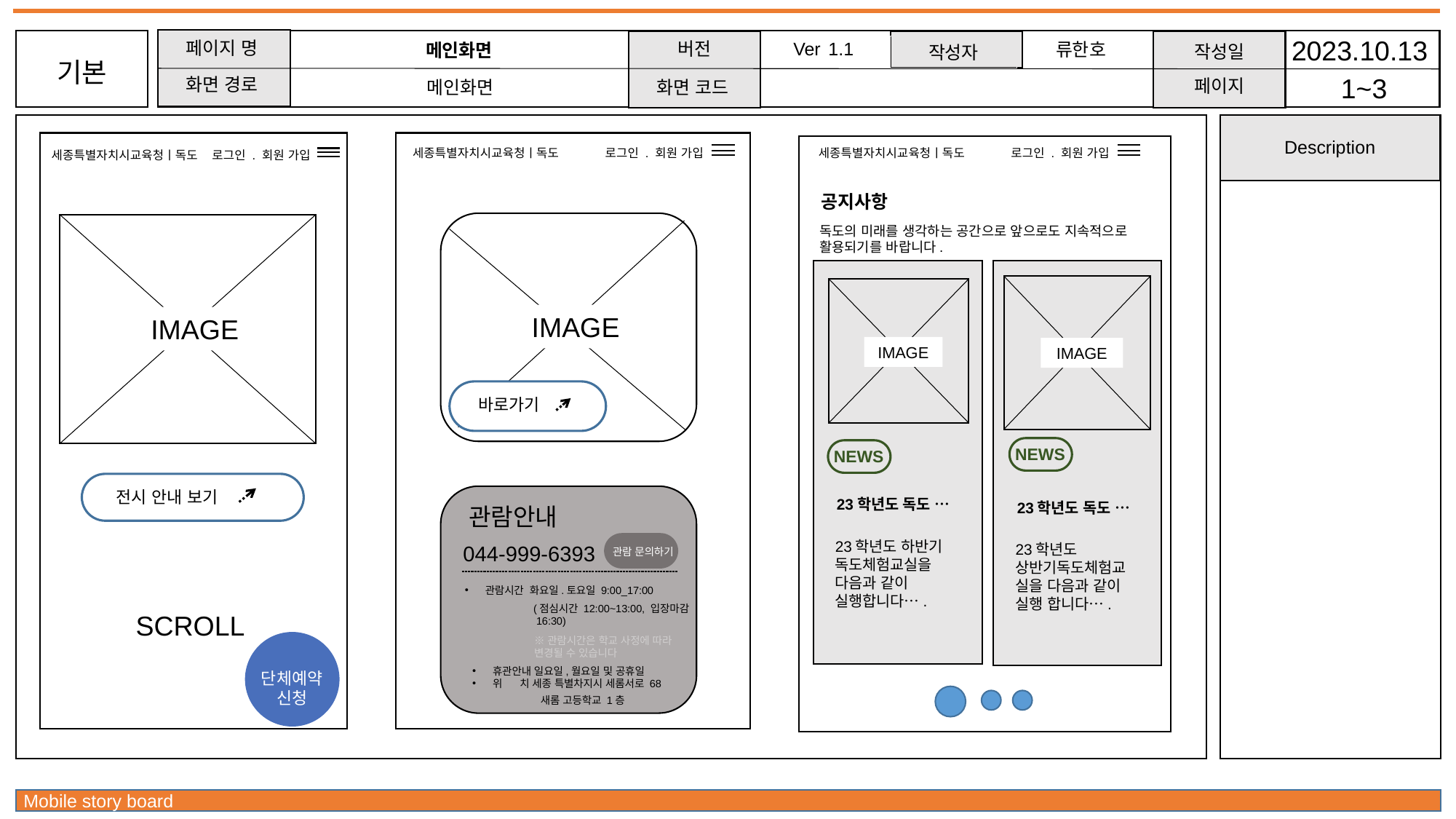

Ver 1.1
2023.10.13

페이지 명

버전
류한호
메인화면
작성일
작성자
기본
1~3
화면 경로
페이지
메인화면
화면 코드

Description

로그인 . 회원 가입
로그인 . 회원 가입
세종특별자치시교육청ㅣ독도
세종특별자치시교육청ㅣ독도
로그인 . 회원 가입
세종특별자치시교육청ㅣ독도
공지사항

독도의 미래를 생각하는 공간으로 앞으로도 지속적으로 활용되기를 바랍니다.

IMAGE

IMAGE
IMAGE
IMAGE

바로가기

NEWS

NEWS

전시 안내 보기

23학년도 독도 …
23학년도 독도 …
관람안내
23학년도 하반기 독도체험교실을
다음과 같이 실행합니다….

044-999-6393
23학년도 상반기독도체험교실을 다음과 같이 실행 합니다….
관람 문의하기
관람시간  화요일.토요일 9:00_17:00
(점심시간 12:00~13:00, 입장마감
 16:30)
SCROLL
※관람시간은 학교 사정에 따라
변경될 수 있습니다

휴관안내 일요일,월요일 및 공휴일
위      치 세종 특별차지시 세롬서로 68
단체예약
신청

새롬 고등학교 1층

Mobile story board